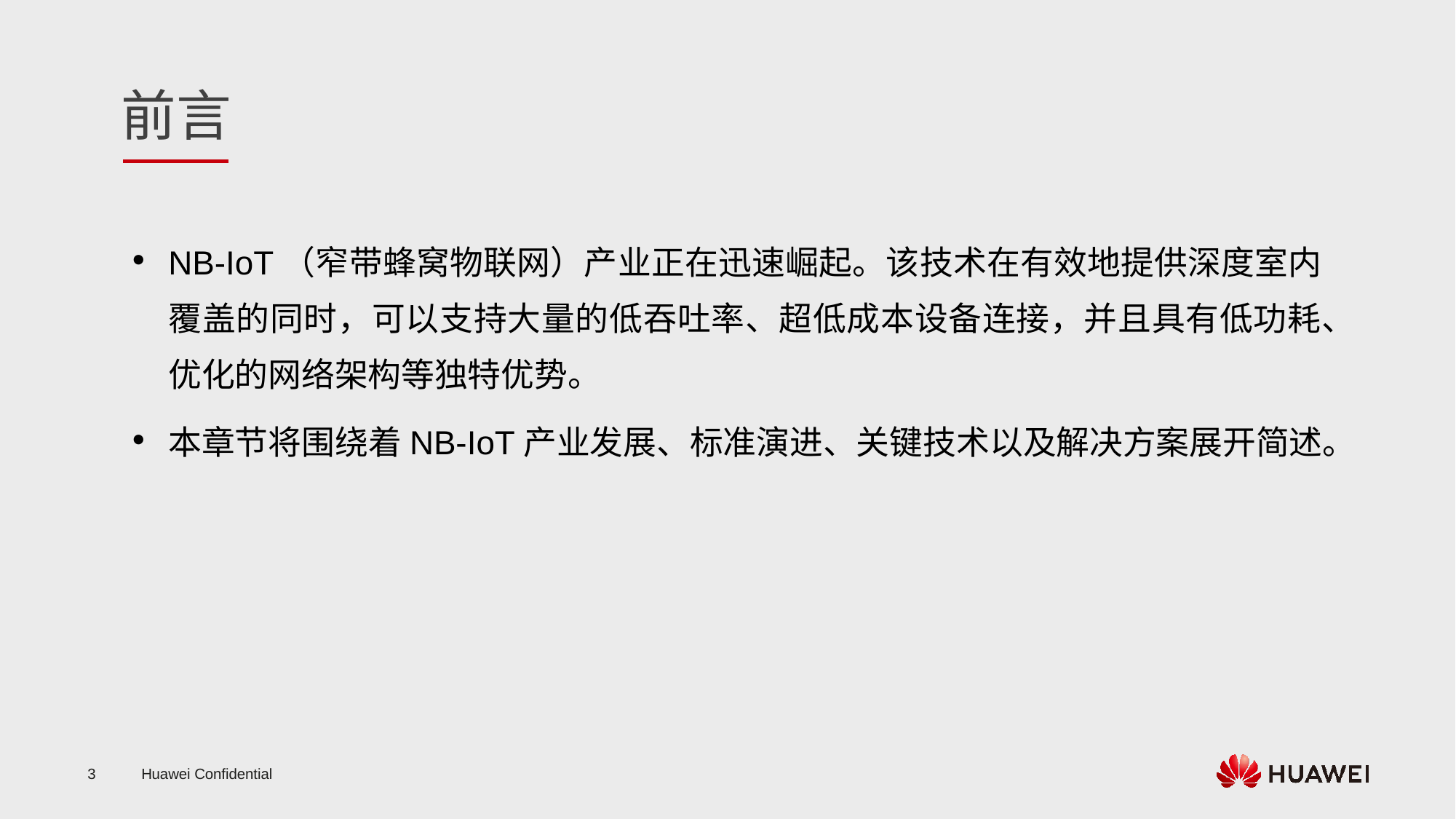

NB-IoT（窄带蜂窝物联网）产业正在迅速崛起。该技术在有效地提供深度室内覆盖的同时，可以支持大量的低吞吐率、超低成本设备连接，并且具有低功耗、优化的网络架构等独特优势。
本章节将围绕着NB-IoT产业发展、标准演进、关键技术以及解决方案展开简述。